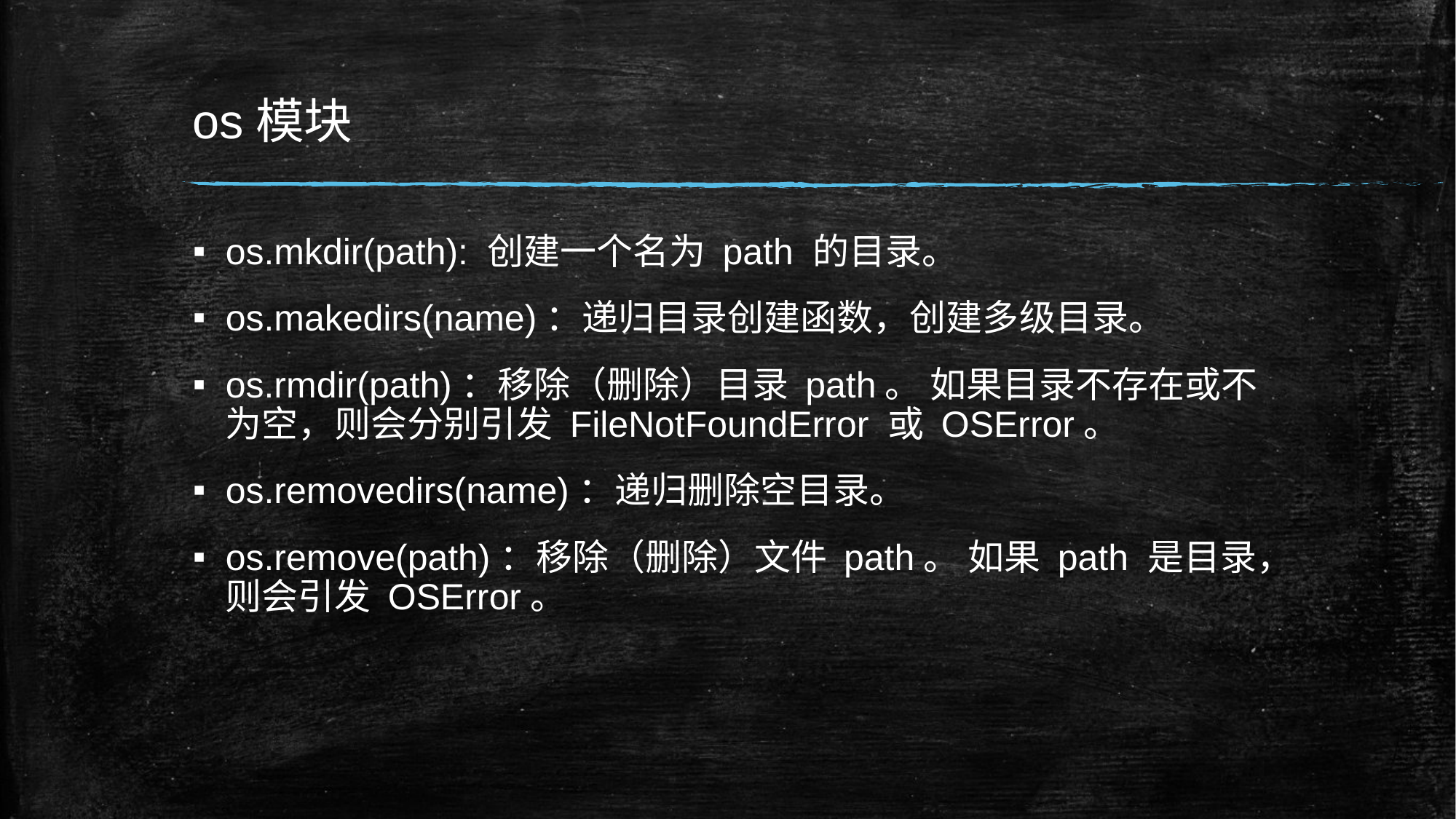

# os模块
os.mkdir(path): 创建一个名为 path 的目录。
os.makedirs(name)：递归目录创建函数，创建多级目录。
os.rmdir(path)：移除（删除）目录 path。 如果目录不存在或不为空，则会分别引发 FileNotFoundError 或 OSError。
os.removedirs(name)：递归删除空目录。
os.remove(path)：移除（删除）文件 path。 如果 path 是目录，则会引发 OSError。